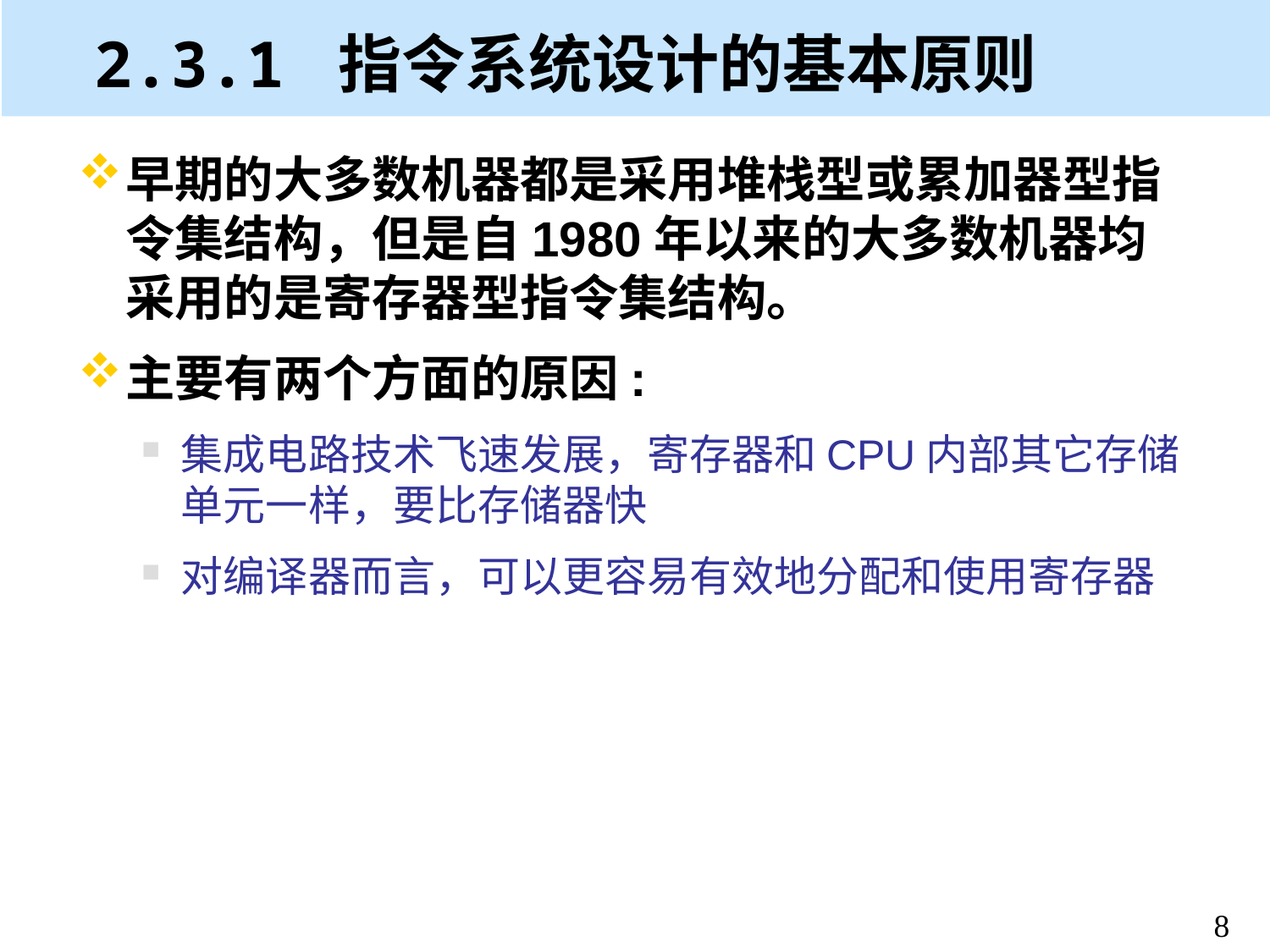

# 2.3.1 指令系统设计的基本原则
早期的大多数机器都是采用堆栈型或累加器型指令集结构，但是自1980年以来的大多数机器均采用的是寄存器型指令集结构。
主要有两个方面的原因:
集成电路技术飞速发展，寄存器和CPU内部其它存储单元一样，要比存储器快
对编译器而言，可以更容易有效地分配和使用寄存器